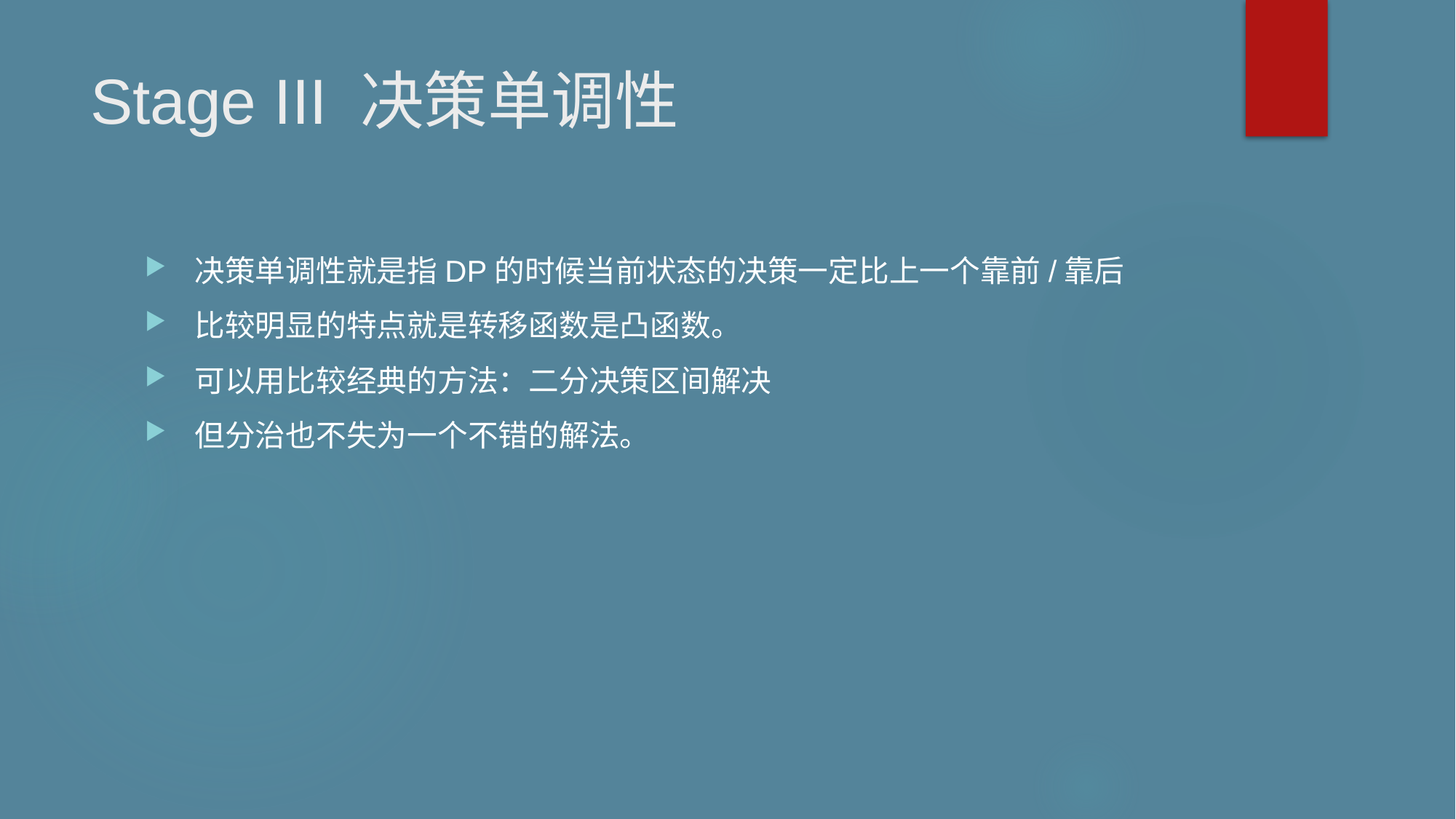

# Stage III 决策单调性
决策单调性就是指DP的时候当前状态的决策一定比上一个靠前/靠后
比较明显的特点就是转移函数是凸函数。
可以用比较经典的方法：二分决策区间解决
但分治也不失为一个不错的解法。